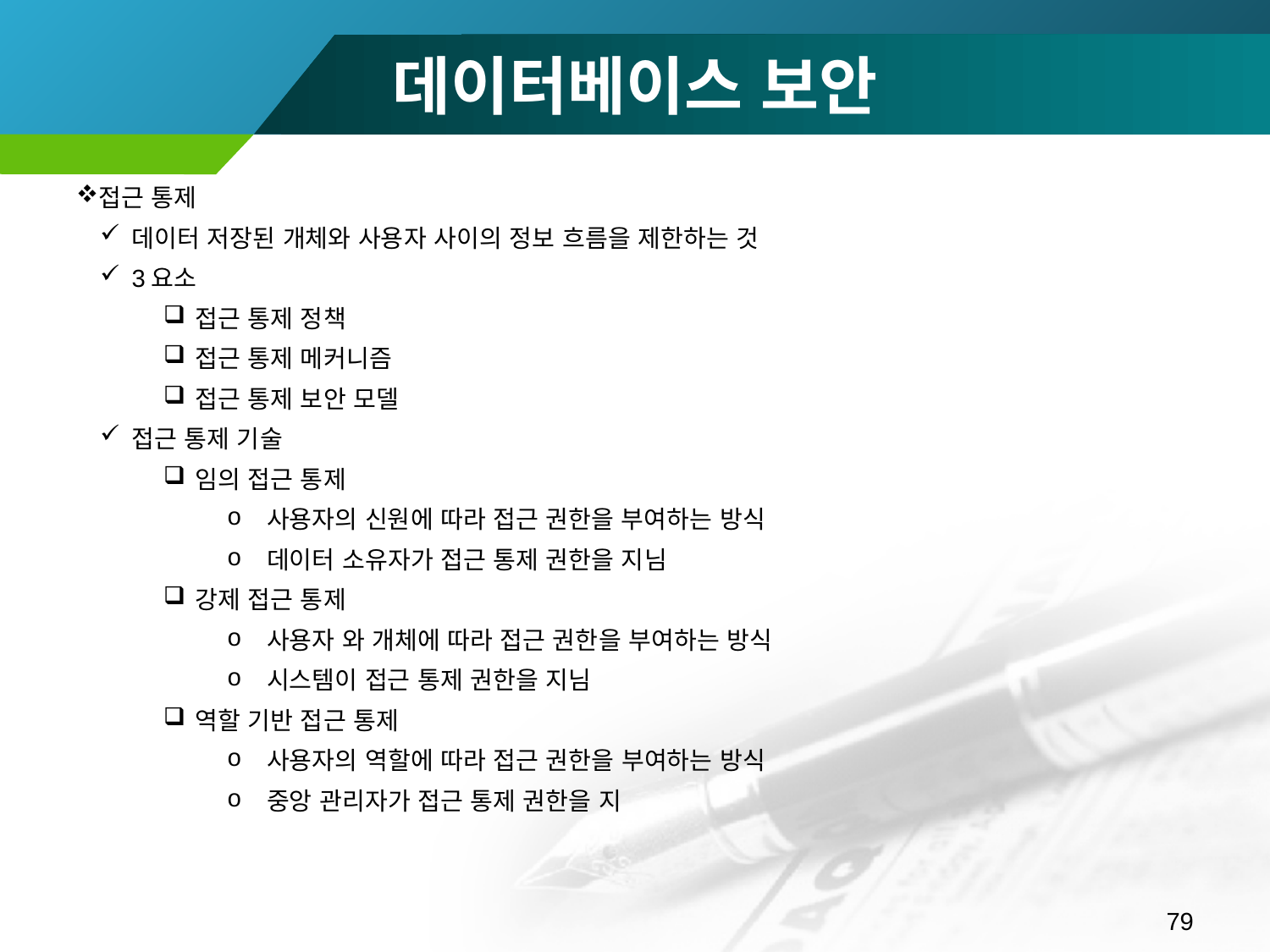

# 데이터베이스 보안
접근 통제
데이터 저장된 개체와 사용자 사이의 정보 흐름을 제한하는 것
3요소
접근 통제 정책
접근 통제 메커니즘
접근 통제 보안 모델
접근 통제 기술
임의 접근 통제
사용자의 신원에 따라 접근 권한을 부여하는 방식
데이터 소유자가 접근 통제 권한을 지님
강제 접근 통제
사용자 와 개체에 따라 접근 권한을 부여하는 방식
시스템이 접근 통제 권한을 지님
역할 기반 접근 통제
사용자의 역할에 따라 접근 권한을 부여하는 방식
중앙 관리자가 접근 통제 권한을 지
79